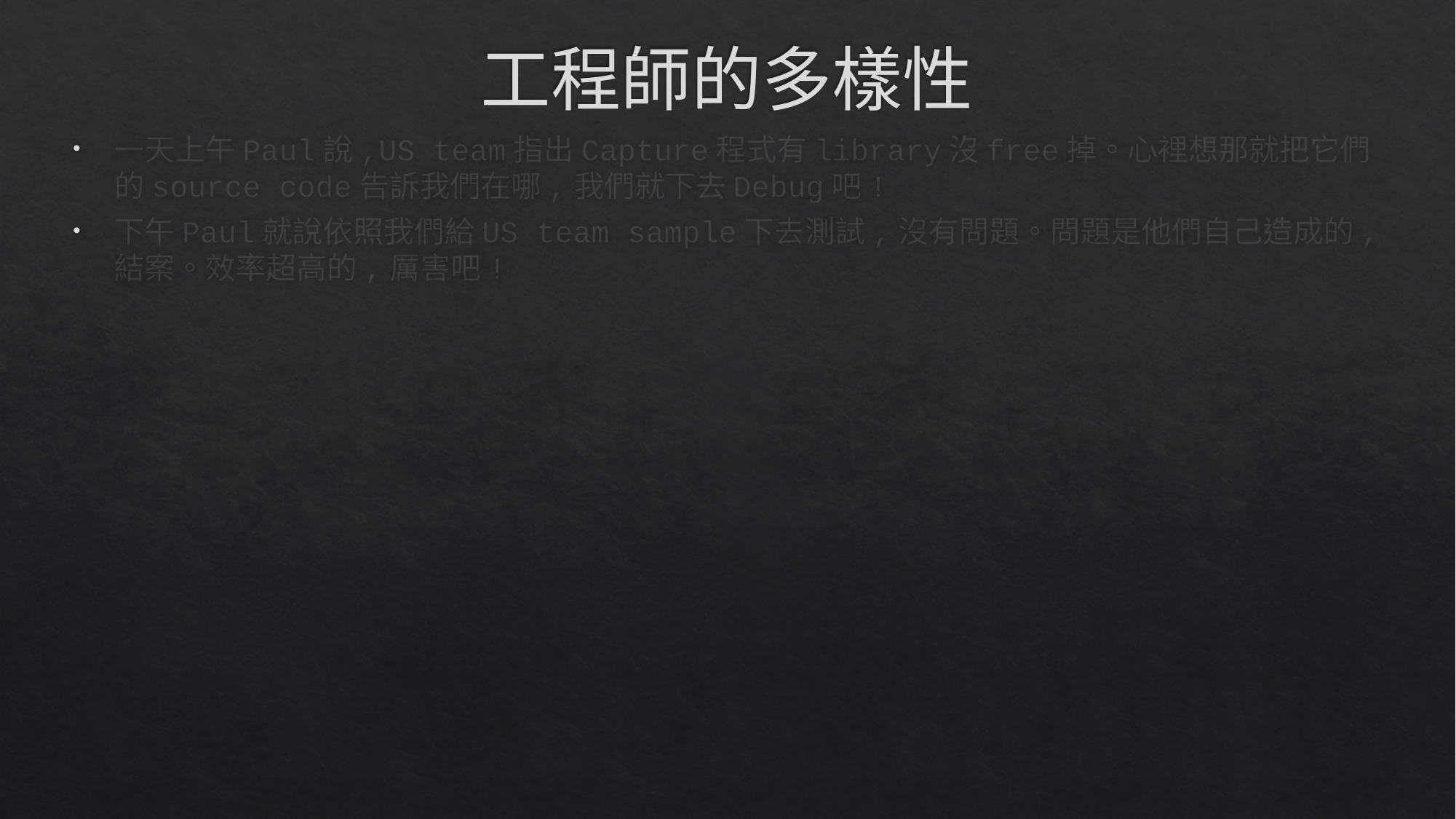

# 工程師的多樣性
一天上午Paul說,US team指出Capture程式有library沒free掉。心裡想那就把它們的source code告訴我們在哪,我們就下去Debug吧!
下午Paul就說依照我們給US team sample下去測試,沒有問題。問題是他們自己造成的,結案。效率超高的,厲害吧!